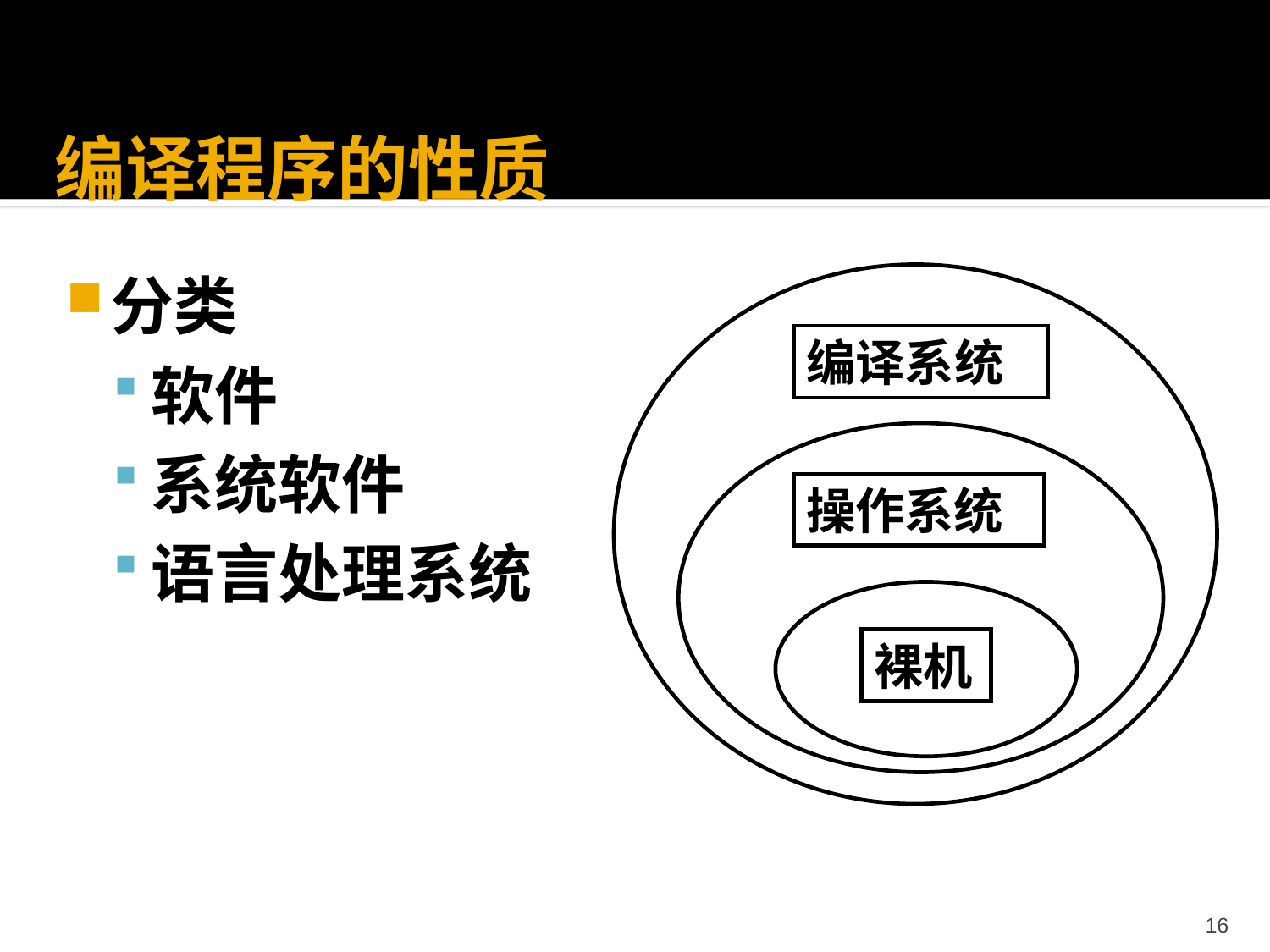

# 编译程序的性质
分类
软件
系统软件
语言处理系统

编译系统

操作系统

裸机
16